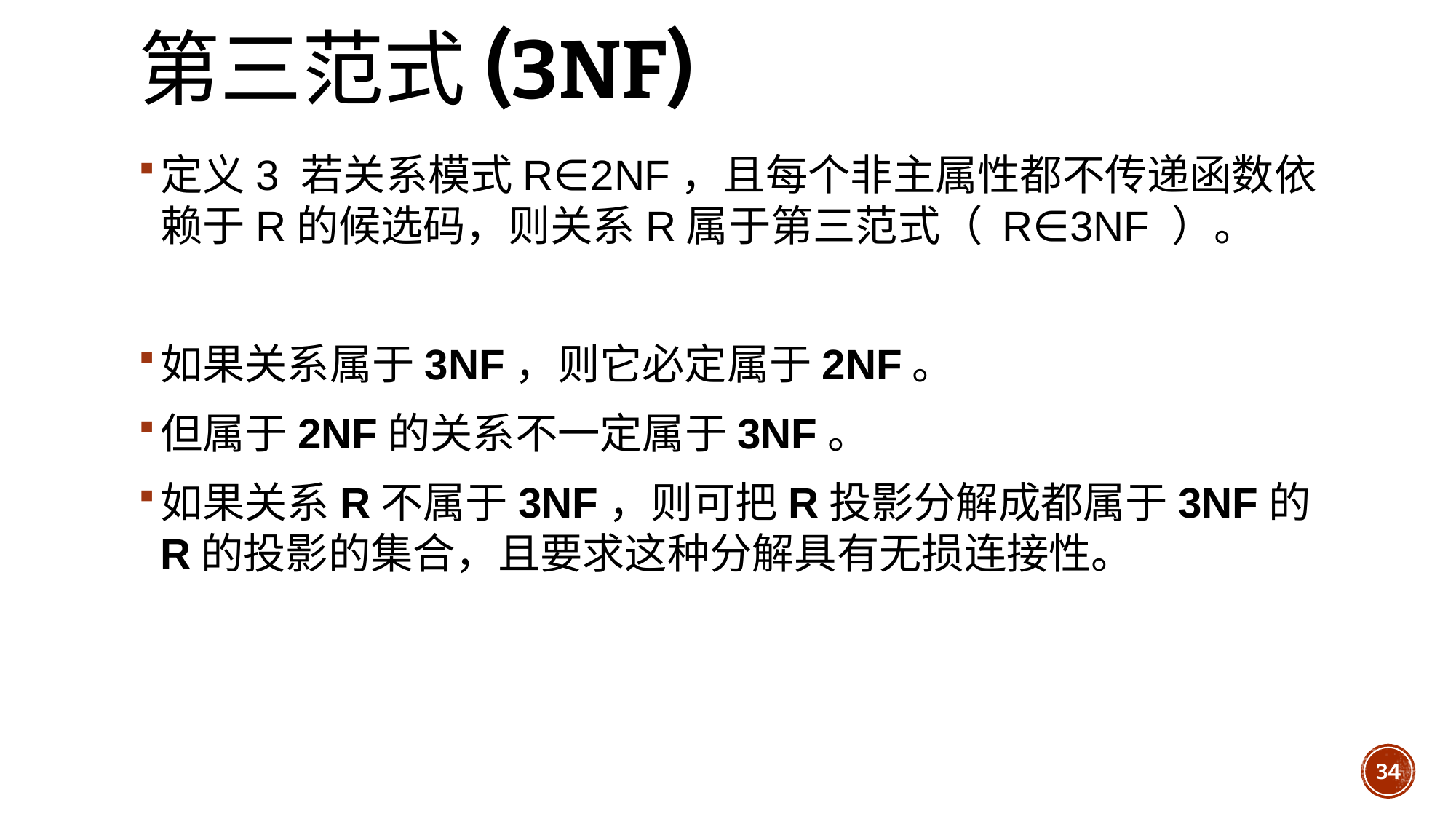

# 第三范式(3NF)
定义3 若关系模式R∈2NF，且每个非主属性都不传递函数依赖于R的候选码，则关系R属于第三范式（ R∈3NF ）。

如果关系属于3NF，则它必定属于2NF。
但属于2NF的关系不一定属于3NF。
如果关系R不属于3NF，则可把R投影分解成都属于3NF的R的投影的集合，且要求这种分解具有无损连接性。

34